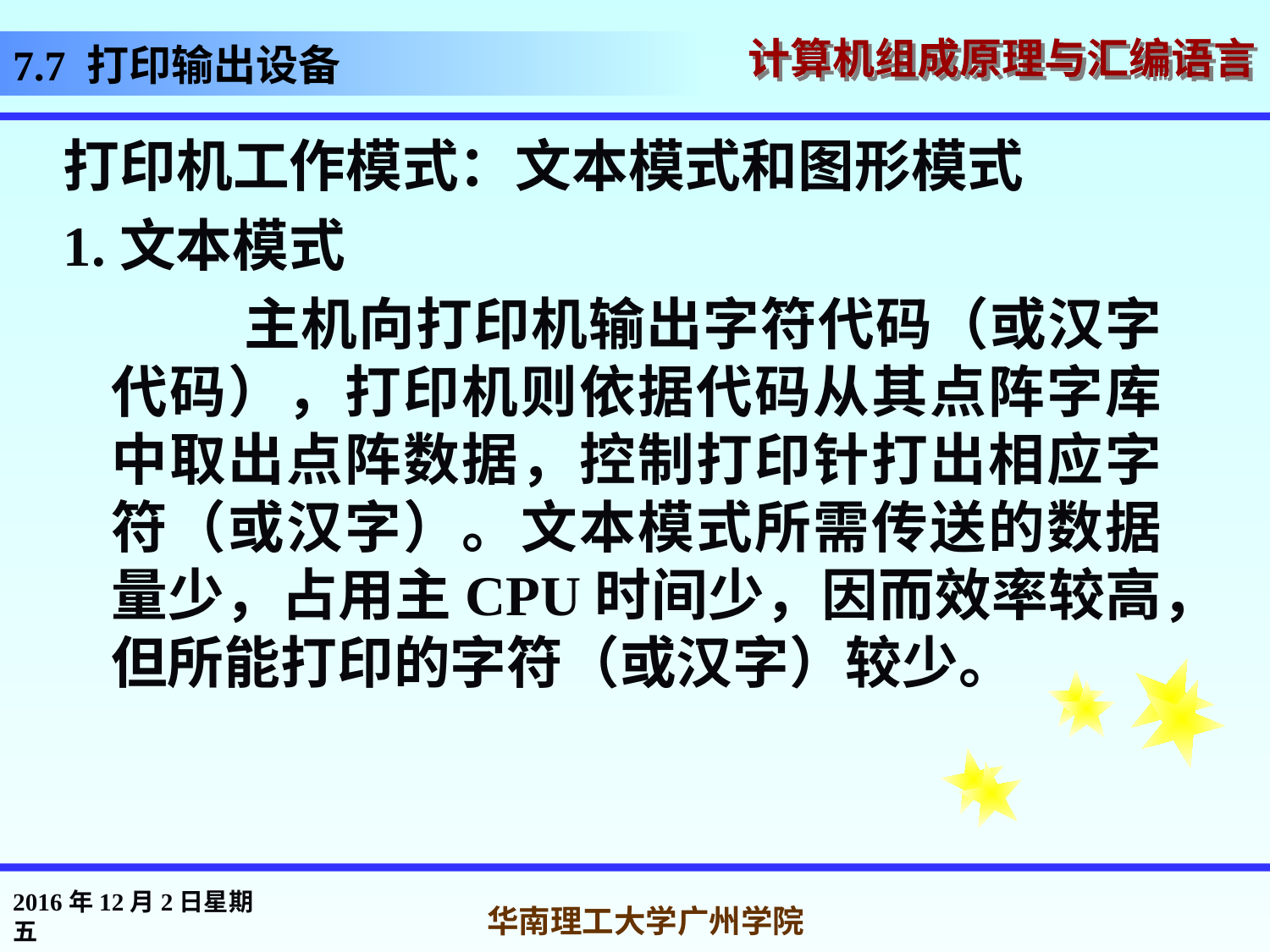

# 7.7 打印输出设备
打印机工作模式：文本模式和图形模式
1.文本模式
            主机向打印机输出字符代码（或汉字代码），打印机则依据代码从其点阵字库中取出点阵数据，控制打印针打出相应字符（或汉字）。文本模式所需传送的数据量少，占用主CPU时间少，因而效率较高，但所能打印的字符（或汉字）较少。
2016年12月2日星期五
华南理工大学广州学院